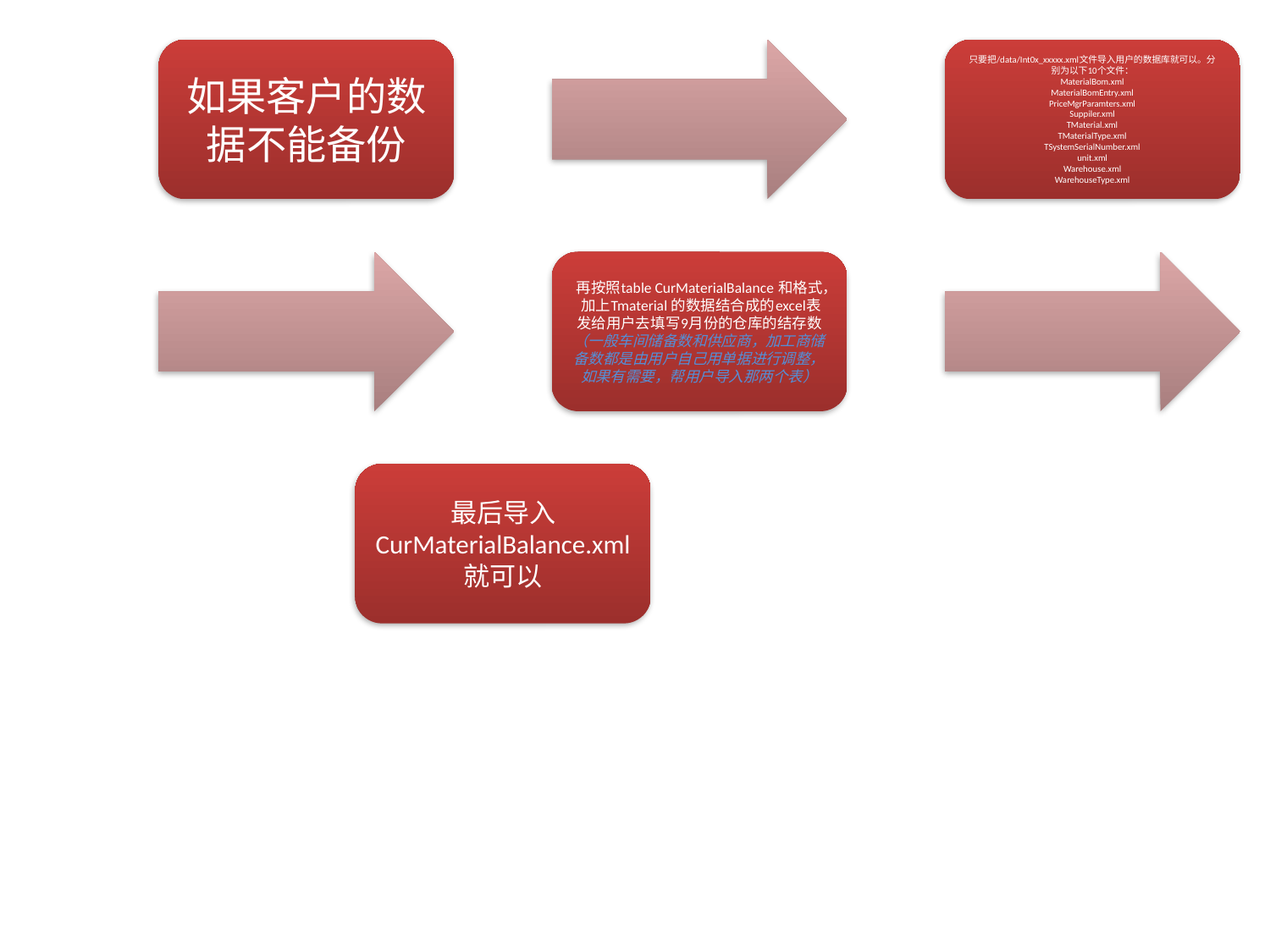

如果客户的数据不能备份
只要把/data/Int0x_xxxxx.xml文件导入用户的数据库就可以。分别为以下10个文件：
MaterialBom.xml
MaterialBomEntry.xml
PriceMgrParamters.xml
Suppiler.xml
TMaterial.xml
TMaterialType.xml
TSystemSerialNumber.xml
unit.xml
Warehouse.xml
WarehouseType.xml
再按照table CurMaterialBalance 和格式， 加上Tmaterial 的数据结合成的excel表发给用户去填写9月份的仓库的结存数
（一般车间储备数和供应商，加工商储备数都是由用户自己用单据进行调整，如果有需要，帮用户导入那两个表）
最后导入
CurMaterialBalance.xml
就可以